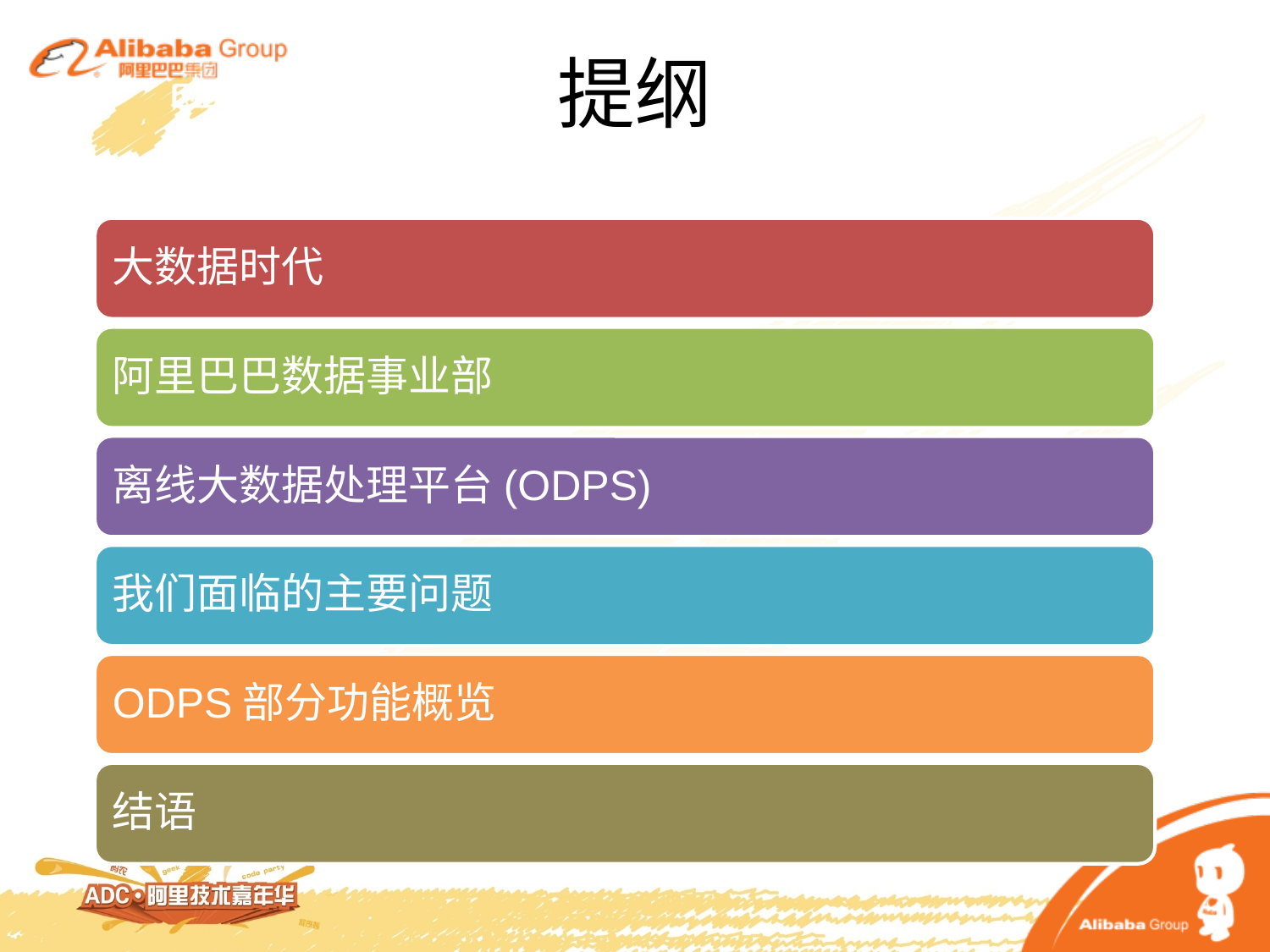

# 提纲
大数据时代
阿里巴巴数据事业部
离线大数据处理平台(ODPS)
我们面临的主要问题
ODPS部分功能概览
结语